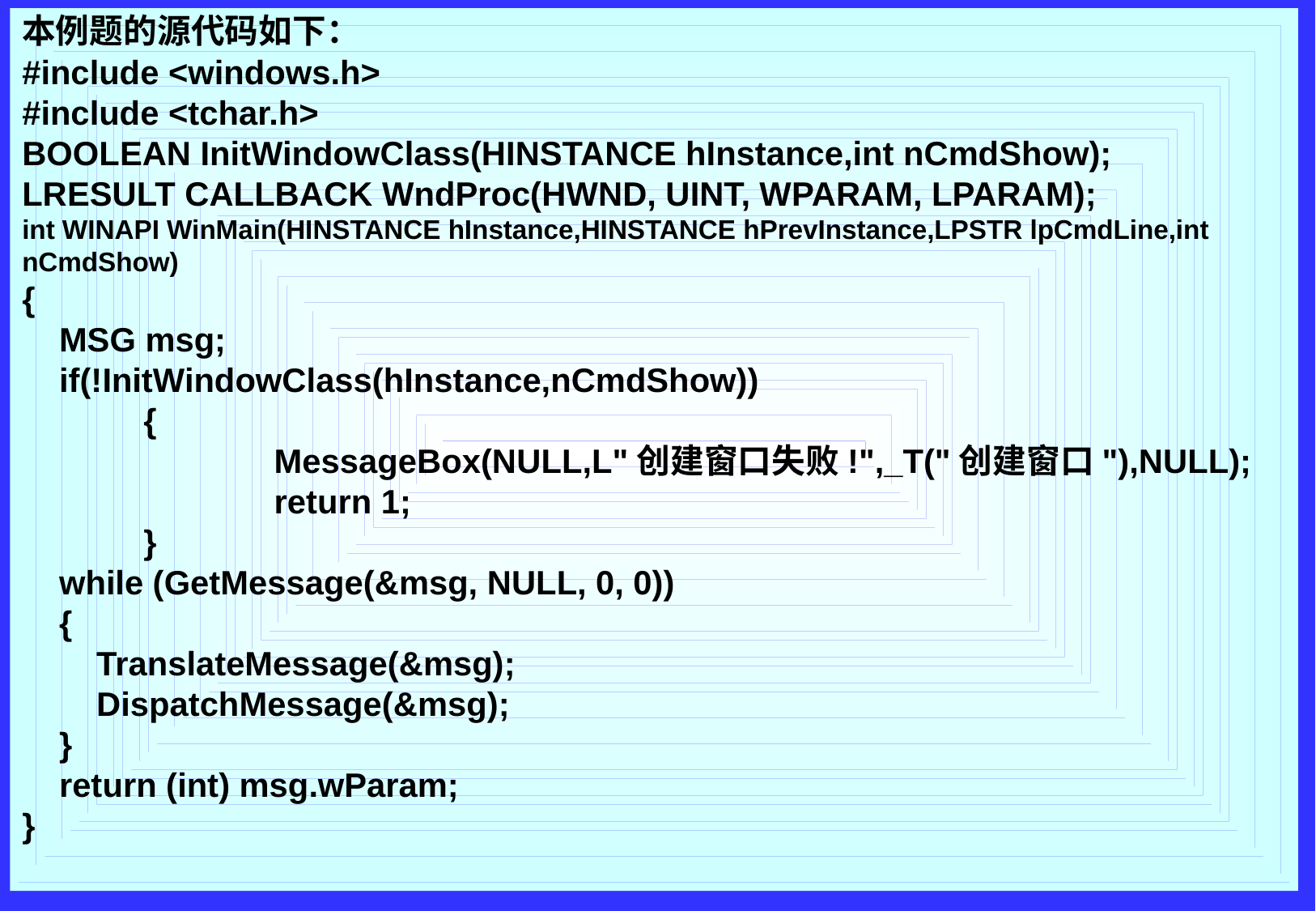

本例题的源代码如下：
#include <windows.h>
#include <tchar.h>
BOOLEAN InitWindowClass(HINSTANCE hInstance,int nCmdShow);
LRESULT CALLBACK WndProc(HWND, UINT, WPARAM, LPARAM);
int WINAPI WinMain(HINSTANCE hInstance,HINSTANCE hPrevInstance,LPSTR lpCmdLine,int nCmdShow)
{
    MSG msg;
    if(!InitWindowClass(hInstance,nCmdShow))
	{
		 MessageBox(NULL,L"创建窗口失败!",_T("创建窗口"),NULL);
		 return 1;
	}
    while (GetMessage(&msg, NULL, 0, 0))
    {
        TranslateMessage(&msg);
        DispatchMessage(&msg);
    }
    return (int) msg.wParam;
}

23